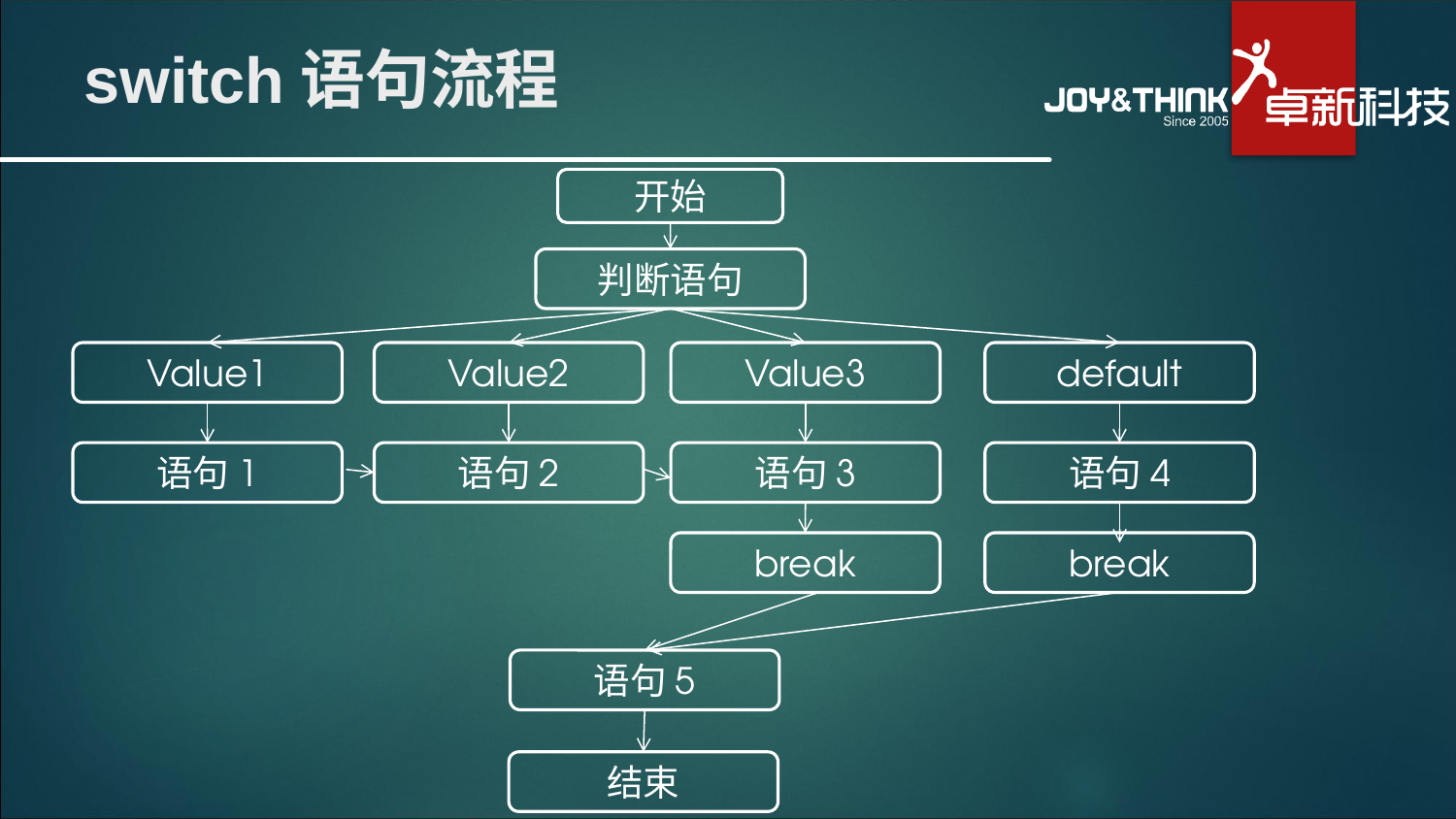

# switch语句流程
开始
判断语句
Value1
Value2
Value3
default
语句1
语句2
语句3
语句4
break
break
语句5
结束